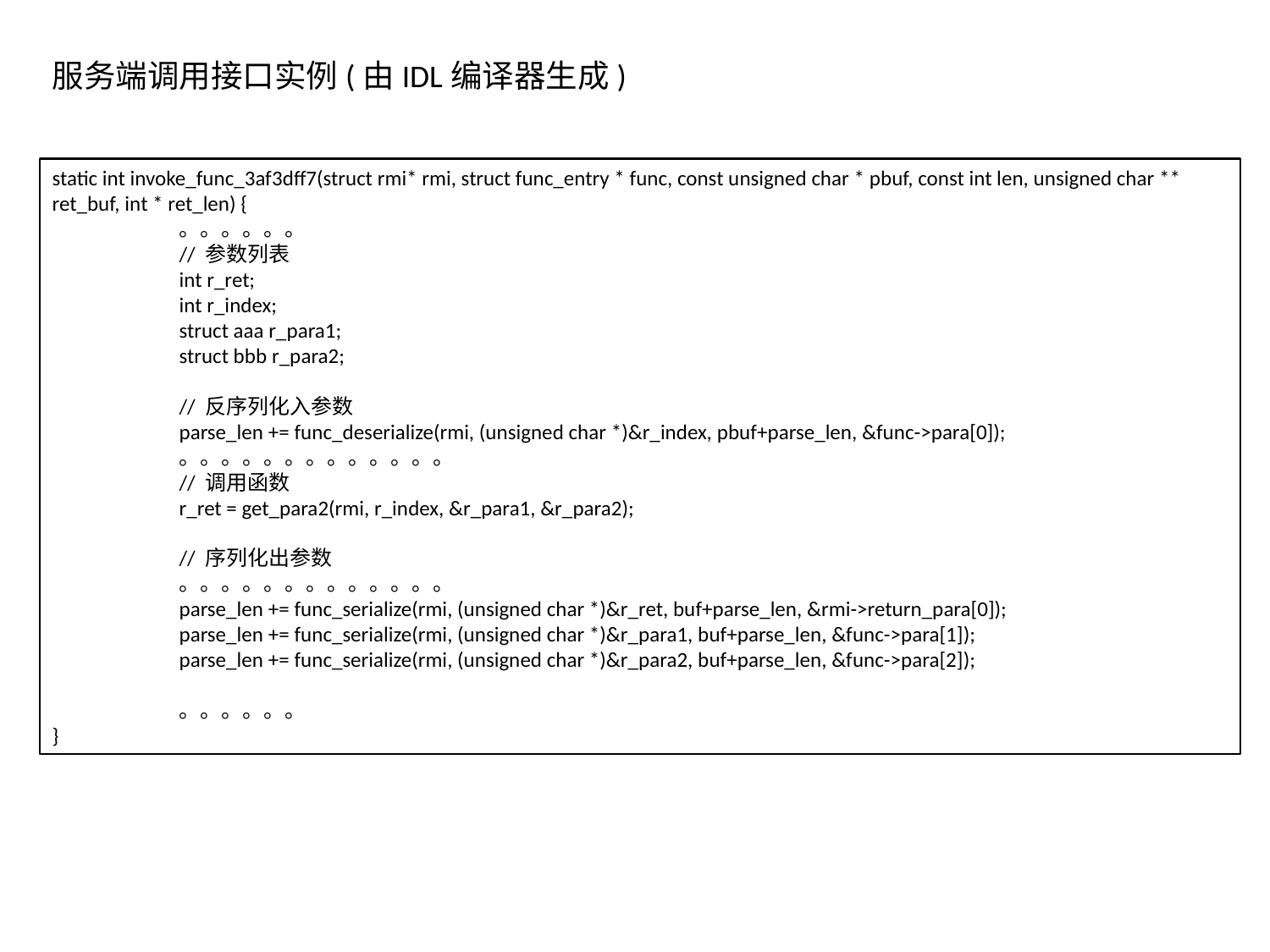

服务端调用接口实例(由IDL编译器生成)
static int invoke_func_3af3dff7(struct rmi* rmi, struct func_entry * func, const unsigned char * pbuf, const int len, unsigned char ** ret_buf, int * ret_len) {
	。。。。。。
	// 参数列表
	int r_ret;
	int r_index;
	struct aaa r_para1;
	struct bbb r_para2;

	// 反序列化入参数
	parse_len += func_deserialize(rmi, (unsigned char *)&r_index, pbuf+parse_len, &func->para[0]);
	。。。。。。。。。。。。。
	// 调用函数
	r_ret = get_para2(rmi, r_index, &r_para1, &r_para2);

	// 序列化出参数
	。。。。。。。。。。。。。
	parse_len += func_serialize(rmi, (unsigned char *)&r_ret, buf+parse_len, &rmi->return_para[0]);
	parse_len += func_serialize(rmi, (unsigned char *)&r_para1, buf+parse_len, &func->para[1]);
	parse_len += func_serialize(rmi, (unsigned char *)&r_para2, buf+parse_len, &func->para[2]);

	。。。。。。
}